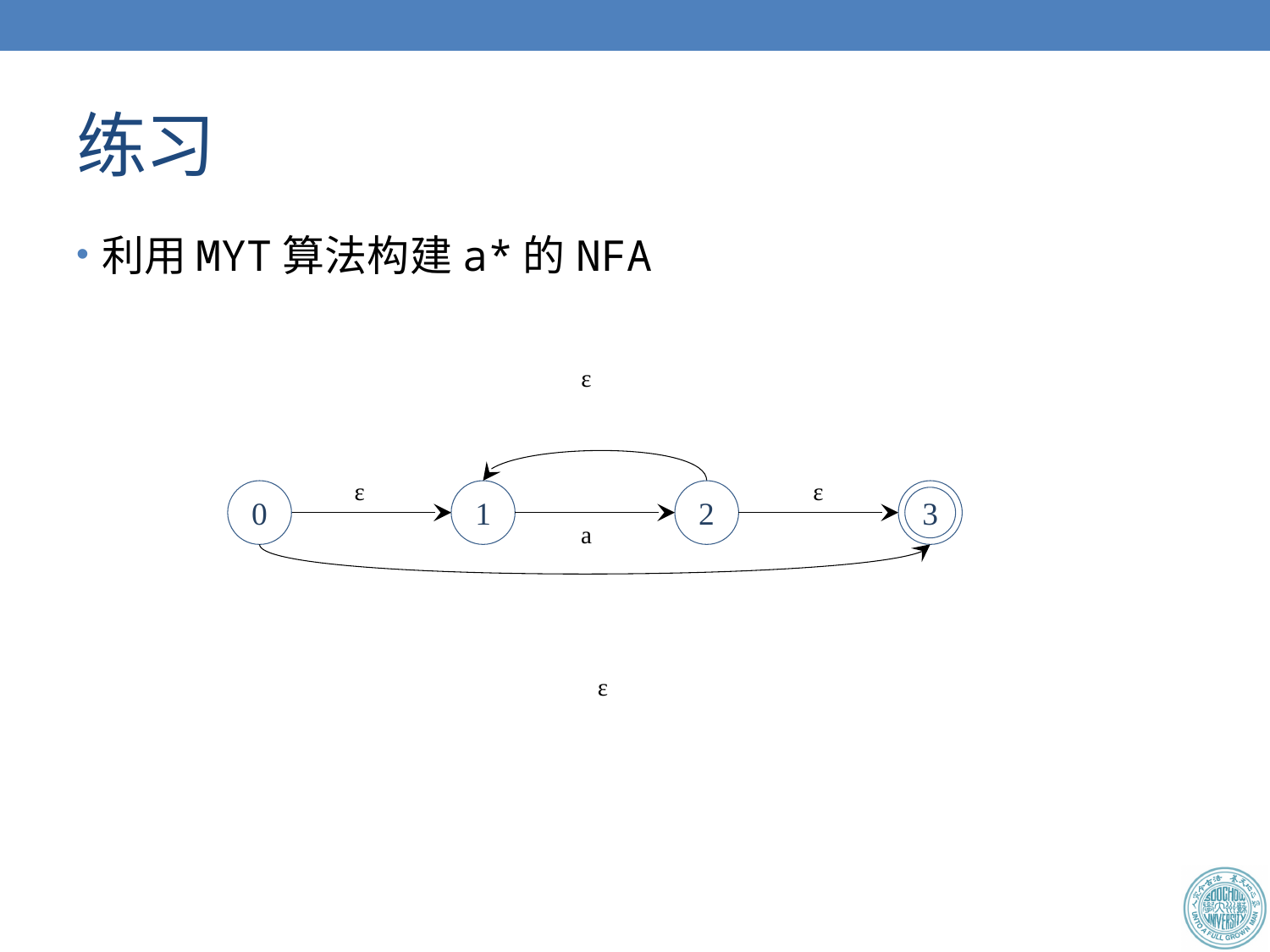

# 练习
利用MYT算法构建a*的NFA
ε
ε
ε
0
1
2
3

a
ε